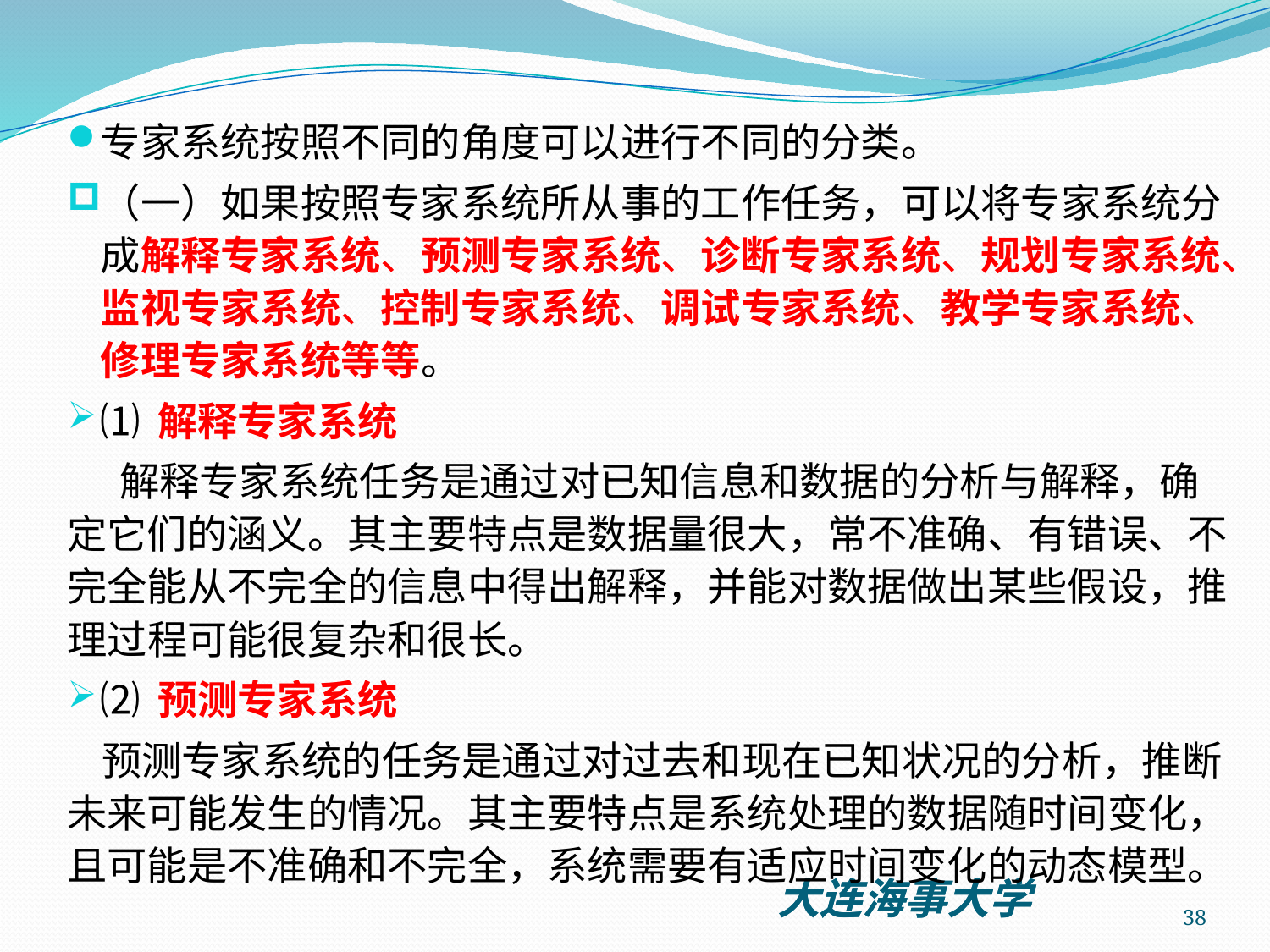

专家系统按照不同的角度可以进行不同的分类。
（一）如果按照专家系统所从事的工作任务，可以将专家系统分成解释专家系统、预测专家系统、诊断专家系统、规划专家系统、监视专家系统、控制专家系统、调试专家系统、教学专家系统、修理专家系统等等。
⑴ 解释专家系统
     解释专家系统任务是通过对已知信息和数据的分析与解释，确定它们的涵义。其主要特点是数据量很大，常不准确、有错误、不完全能从不完全的信息中得出解释，并能对数据做出某些假设，推理过程可能很复杂和很长。
⑵ 预测专家系统
   预测专家系统的任务是通过对过去和现在已知状况的分析，推断未来可能发生的情况。其主要特点是系统处理的数据随时间变化，且可能是不准确和不完全，系统需要有适应时间变化的动态模型。

38